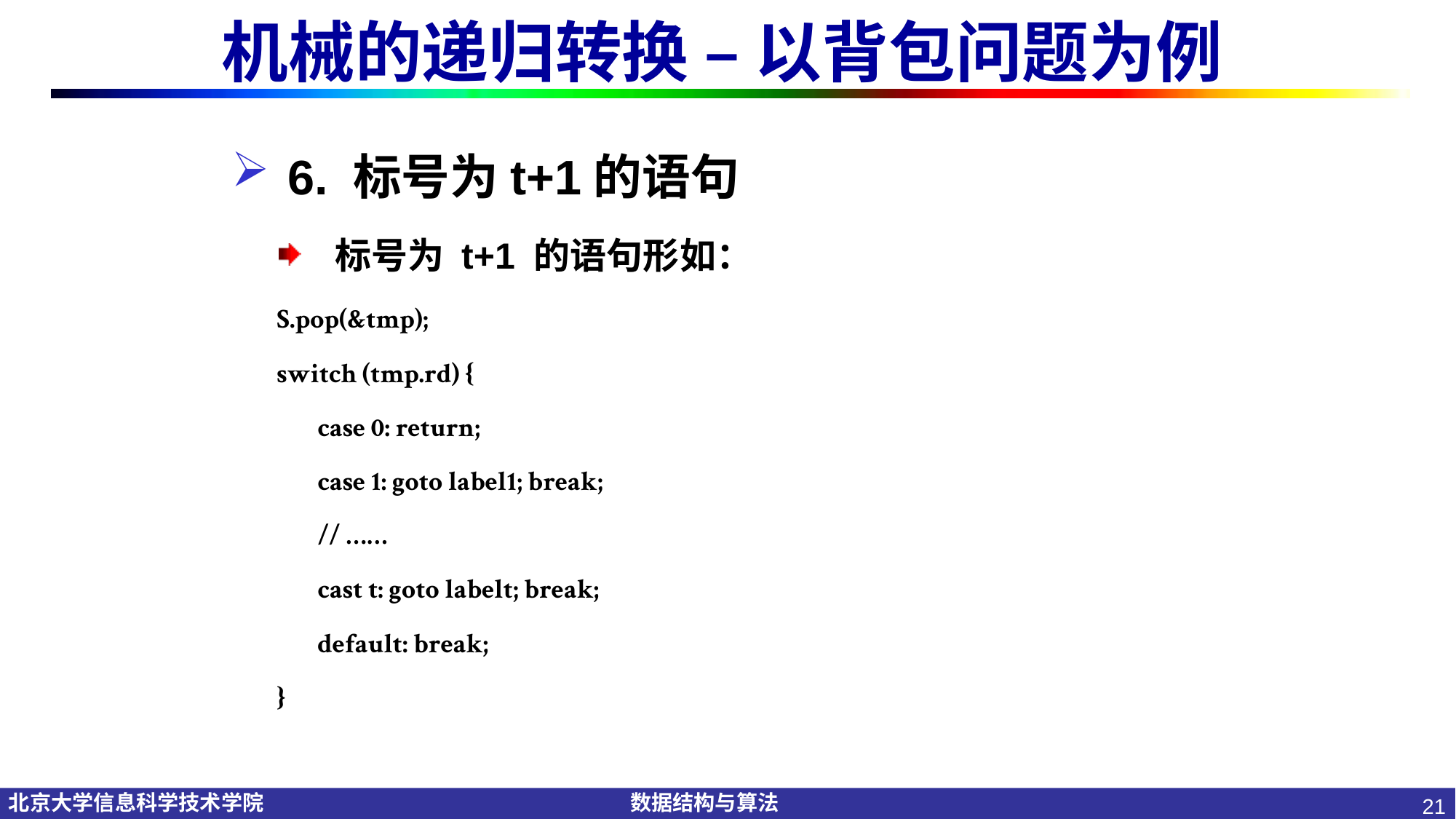

# 机械的递归转换 – 以背包问题为例
6. 标号为t+1的语句
标号为 t+1 的语句形如：
S.pop(&tmp);
switch (tmp.rd) {
	case 0: return;
	case 1: goto label1; break;
	// ……
	cast t: goto labelt; break;
	default: break;
}
21